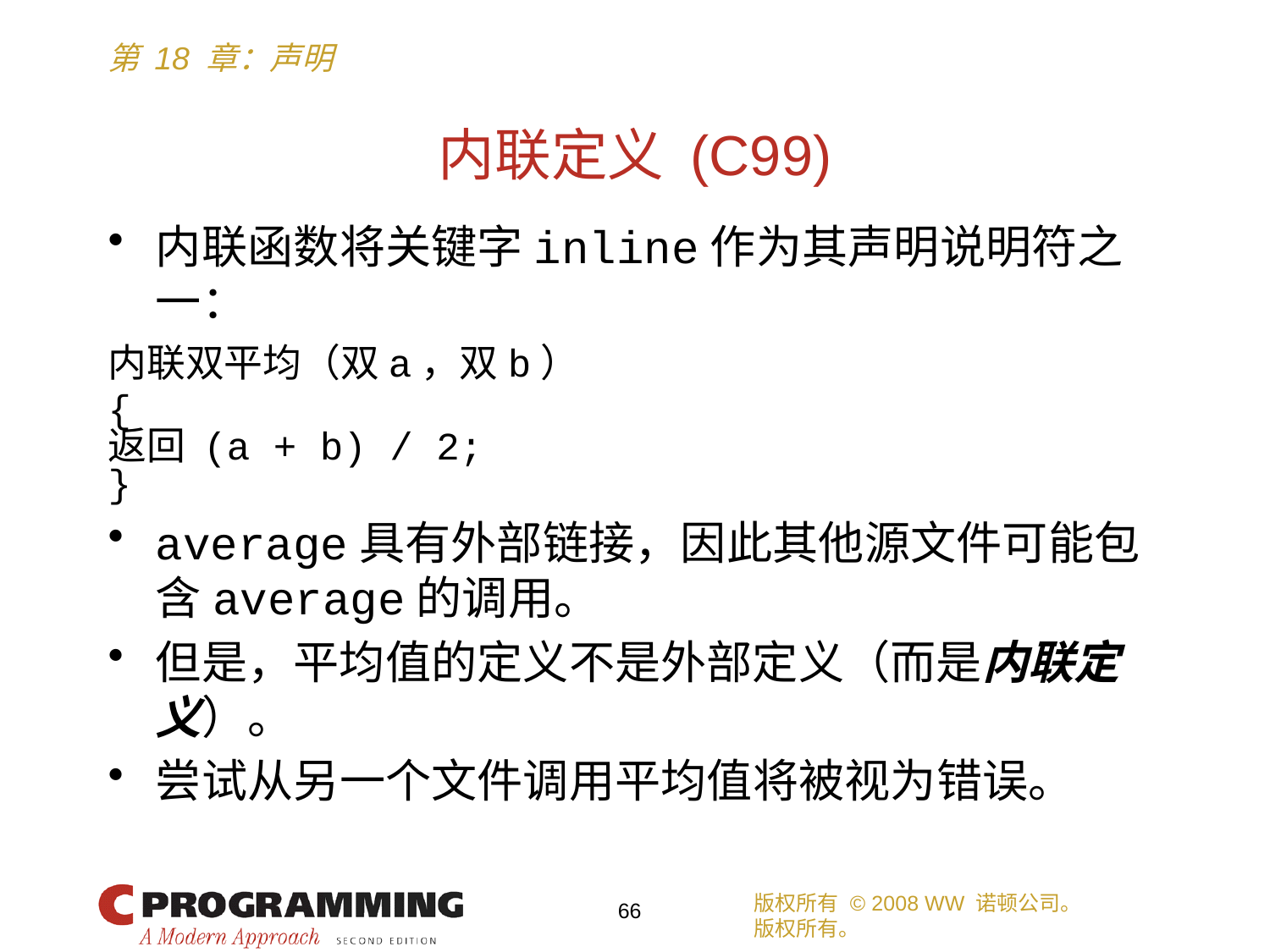

# 内联定义 (C99)
内联函数将关键字inline作为其声明说明符之一：
内联双平均（双a，双b）
{
返回 (a + b) / 2;
}
average具有外部链接，因此其他源文件可能包含average的调用。
但是，平均值的定义不是外部定义（而是内联定义）。
尝试从另一个文件调用平均值将被视为错误。
版权所有 © 2008 WW 诺顿公司。
版权所有。
66